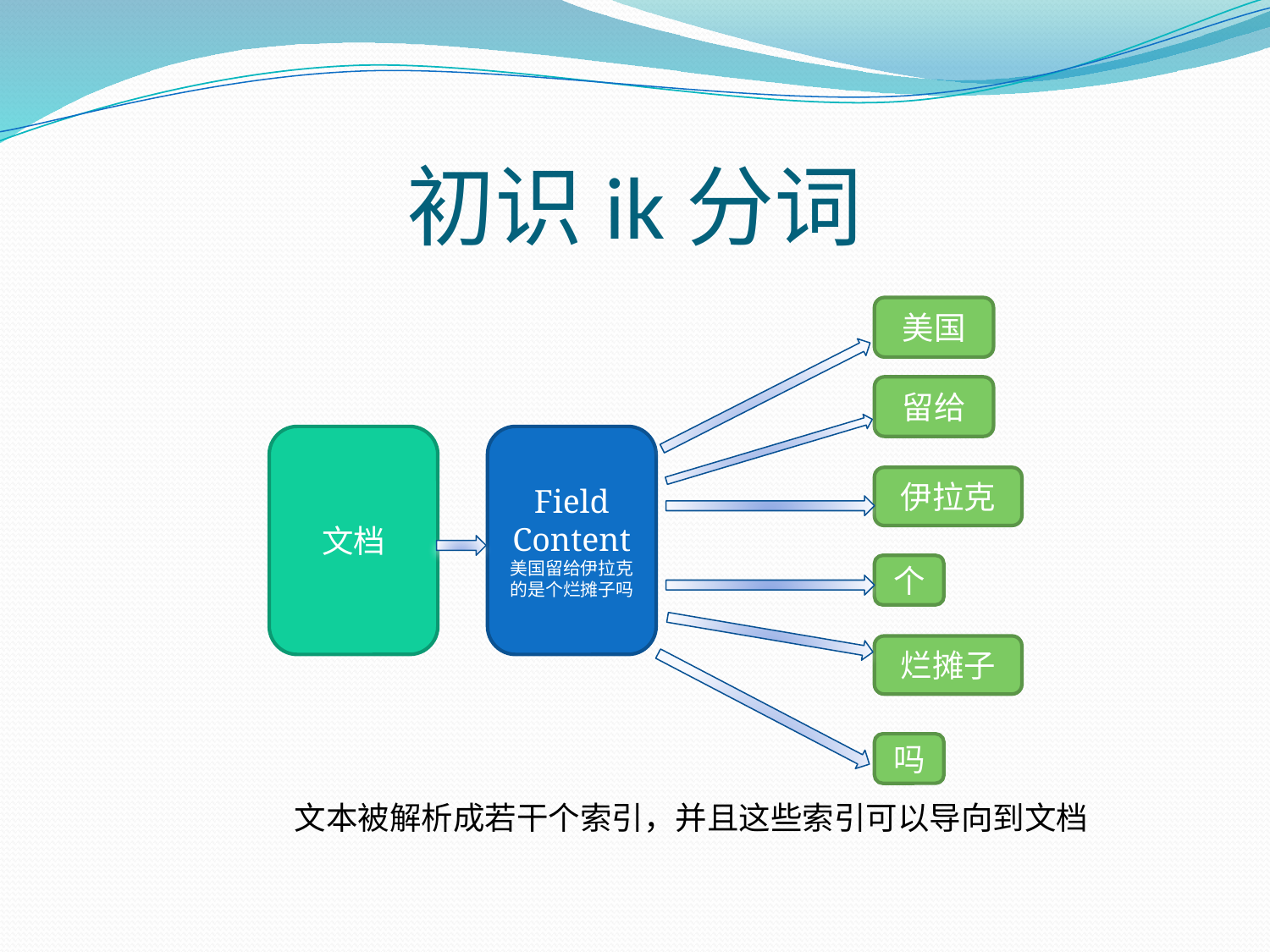

# 初识ik分词
美国
留给

文档
Field
Content
美国留给伊拉克的是个烂摊子吗

伊拉克

个

烂摊子

吗
文本被解析成若干个索引，并且这些索引可以导向到文档